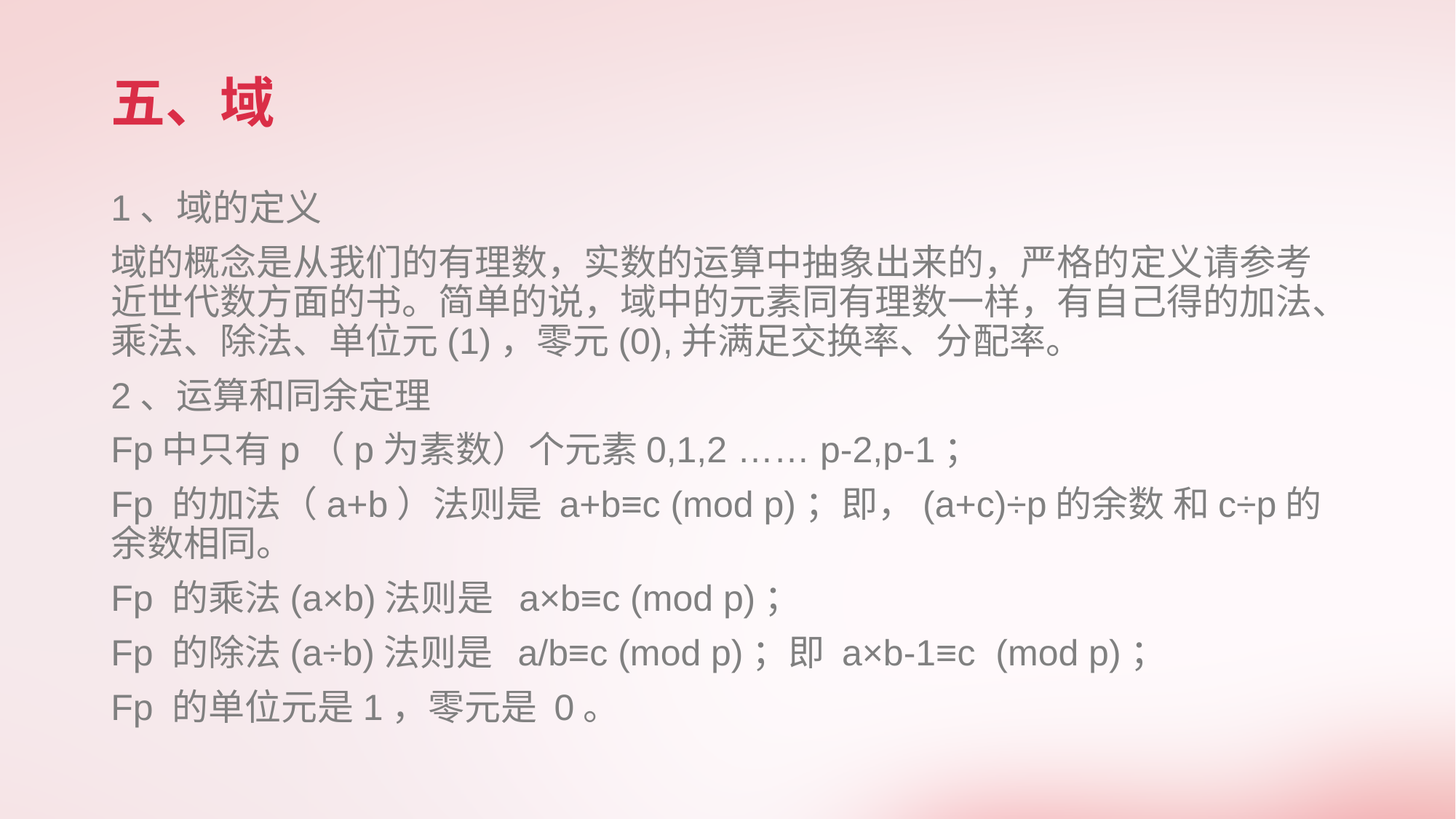

# 五、域
1、域的定义
域的概念是从我们的有理数，实数的运算中抽象出来的，严格的定义请参考近世代数方面的书。简单的说，域中的元素同有理数一样，有自己得的加法、乘法、除法、单位元(1)，零元(0),并满足交换率、分配率。
2、运算和同余定理
Fp中只有p（p为素数）个元素0,1,2 …… p-2,p-1；
Fp 的加法（a+b）法则是 a+b≡c (mod p)；即，(a+c)÷p的余数 和c÷p的余数相同。
Fp 的乘法(a×b)法则是  a×b≡c (mod p)；
Fp 的除法(a÷b)法则是  a/b≡c (mod p)；即 a×b-1≡c  (mod p)；
Fp 的单位元是1，零元是 0。